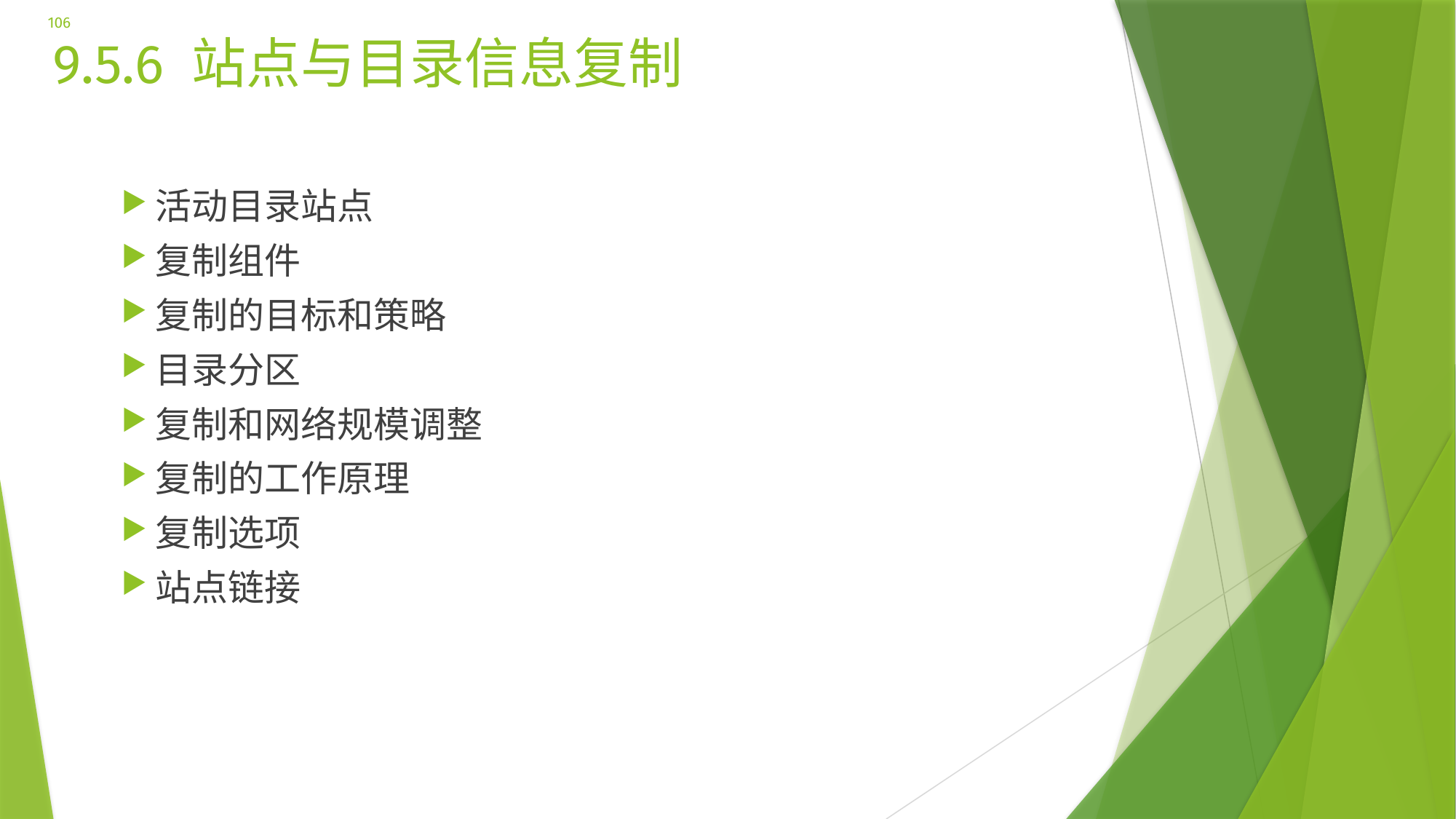

106
# 9.5.6 站点与目录信息复制
活动目录站点
复制组件
复制的目标和策略
目录分区
复制和网络规模调整
复制的工作原理
复制选项
站点链接